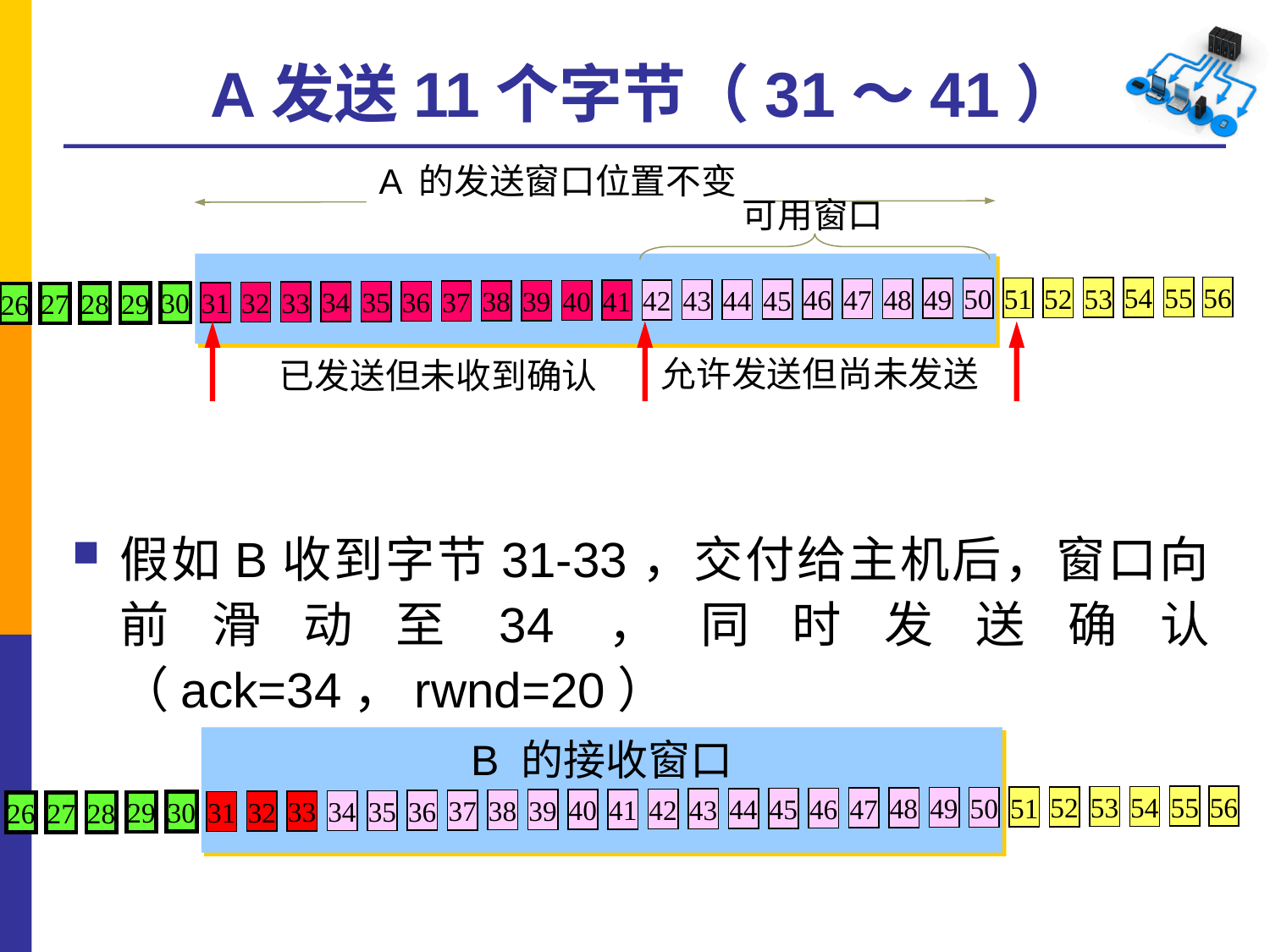

# A发送11个字节（31～41）

A 的发送窗口位置不变
可用窗口

55
56
54
53
52
51
50
49
48
47
46
45
44
43
42
41
40
39
38
37
36
35
34
33
32
31
30
29
28
27
26

允许发送但尚未发送
已发送但未收到确认
假如B收到字节31-33，交付给主机后，窗口向前滑动至34，同时发送确认（ack=34，rwnd=20）

B 的接收窗口

55
56
54
53
52
51
50
49
48
47
46
45
44
43
42
41
40
39
38
37
36
35
34
33
32
31
30
29
28
27
26